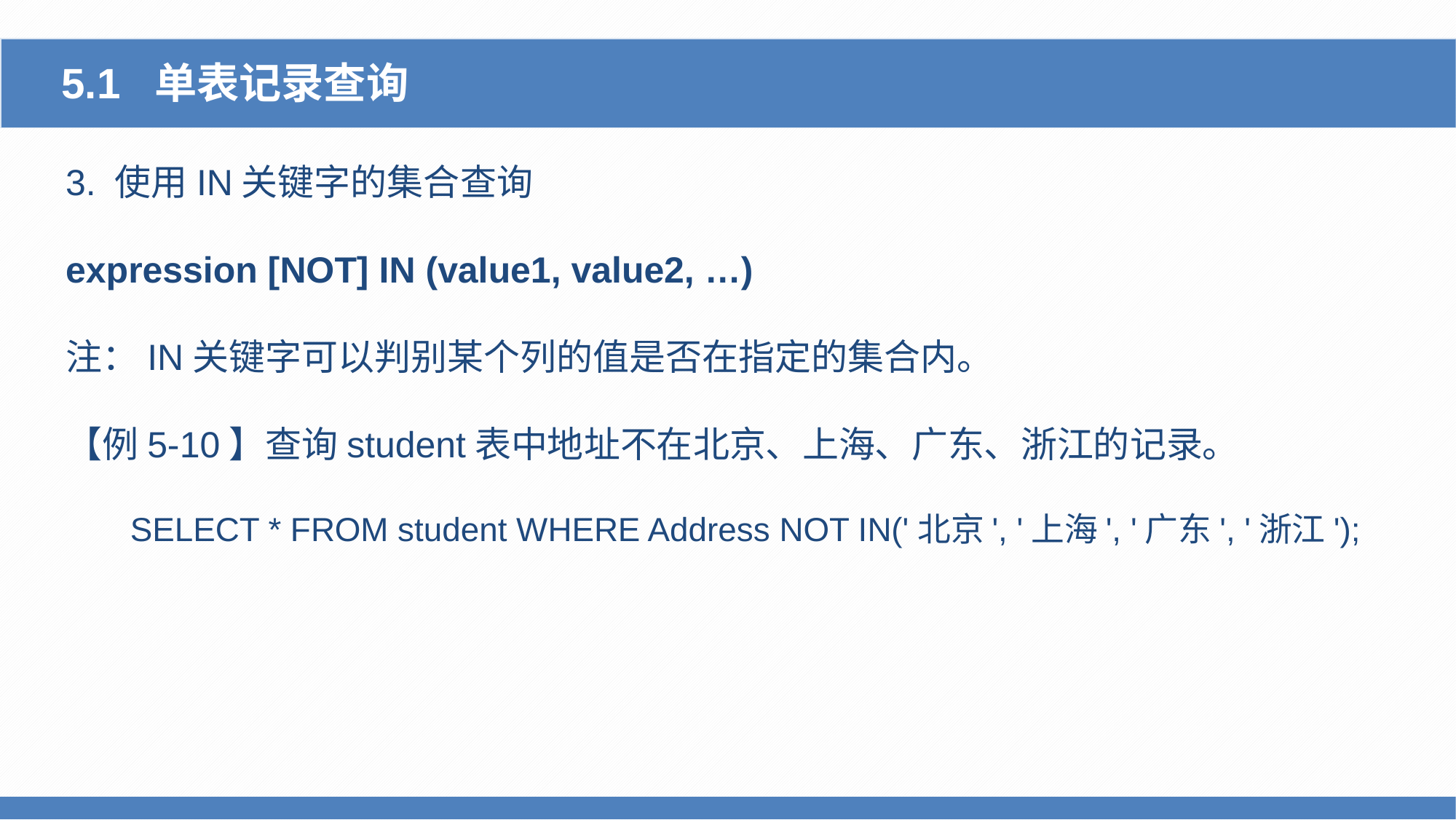

5.1  单表记录查询
3. 使用IN关键字的集合查询

expression [NOT] IN (value1, value2, …)

注：IN关键字可以判别某个列的值是否在指定的集合内。

【例5-10】查询student表中地址不在北京、上海、广东、浙江的记录。

SELECT * FROM student WHERE Address NOT IN('北京', '上海', '广东', '浙江');